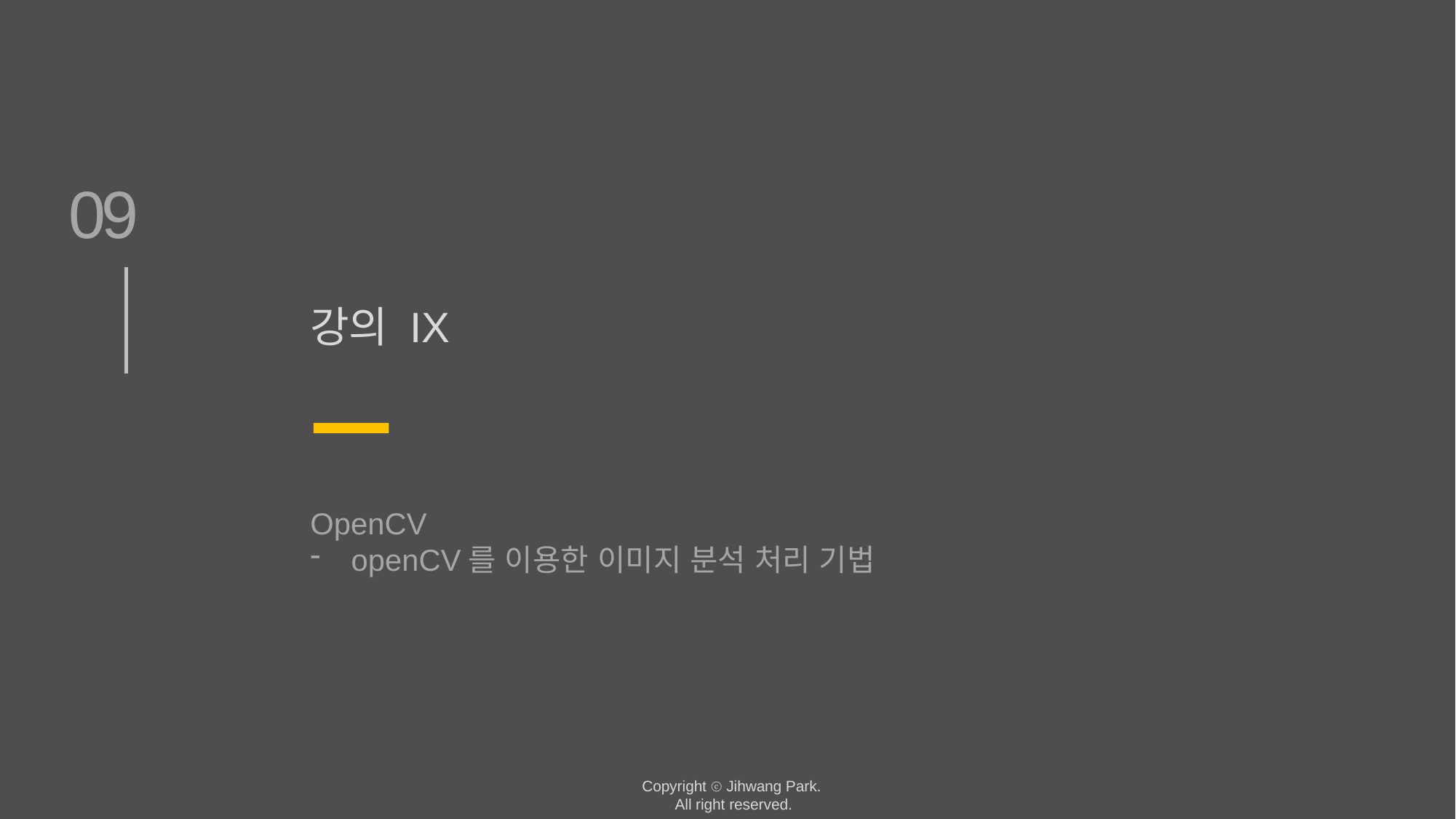

09
강의 IX

OpenCV
openCV를 이용한 이미지 분석 처리 기법
Copyright ⓒ Jihwang Park.
All right reserved.